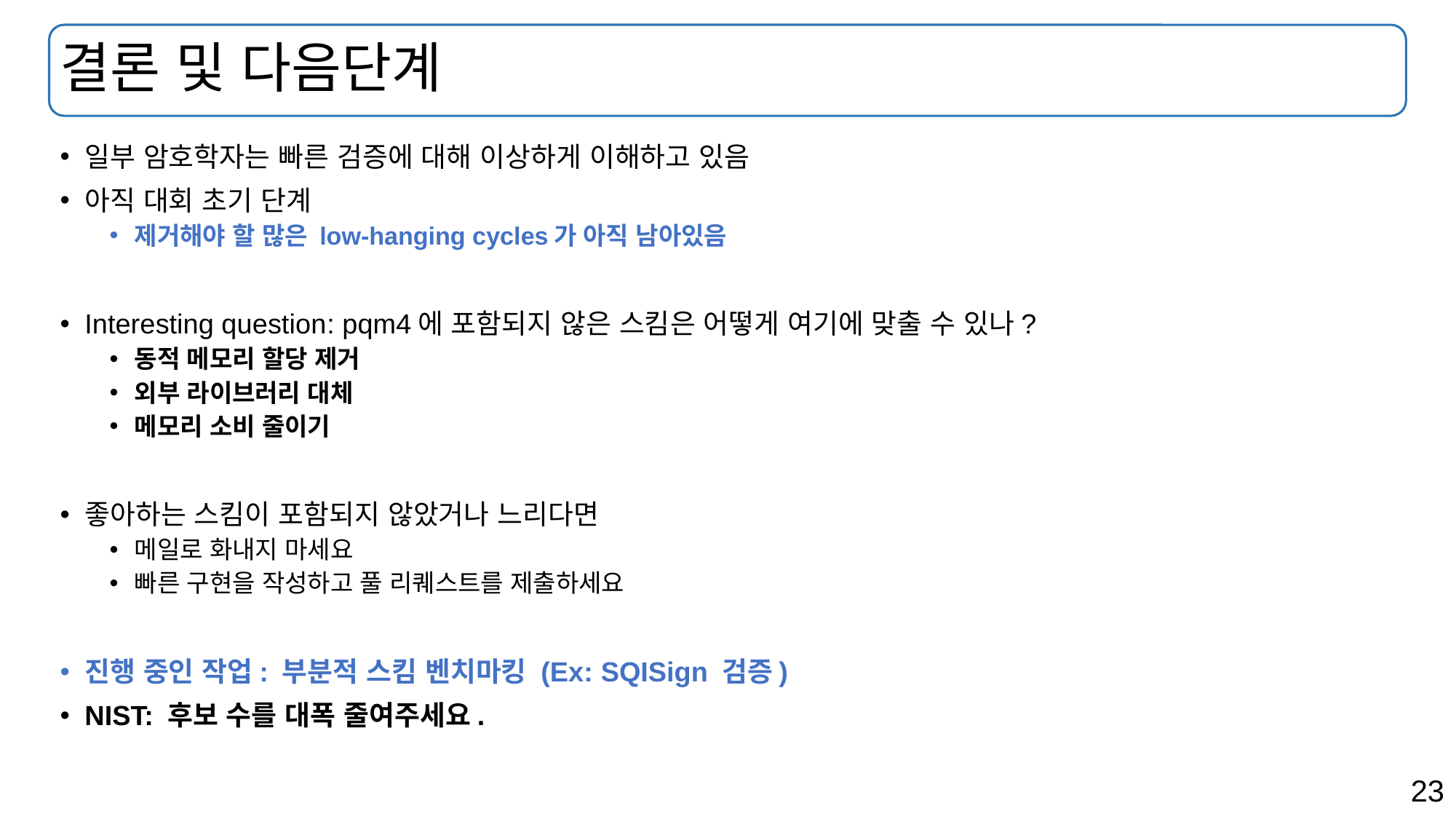

# 결론 및 다음단계
일부 암호학자는 빠른 검증에 대해 이상하게 이해하고 있음
아직 대회 초기 단계
제거해야 할 많은 low-hanging cycles가 아직 남아있음

Interesting question: pqm4에 포함되지 않은 스킴은 어떻게 여기에 맞출 수 있나?
동적 메모리 할당 제거
외부 라이브러리 대체
메모리 소비 줄이기

좋아하는 스킴이 포함되지 않았거나 느리다면
메일로 화내지 마세요
빠른 구현을 작성하고 풀 리퀘스트를 제출하세요

진행 중인 작업: 부분적 스킴 벤치마킹 (Ex: SQISign 검증)
NIST: 후보 수를 대폭 줄여주세요.